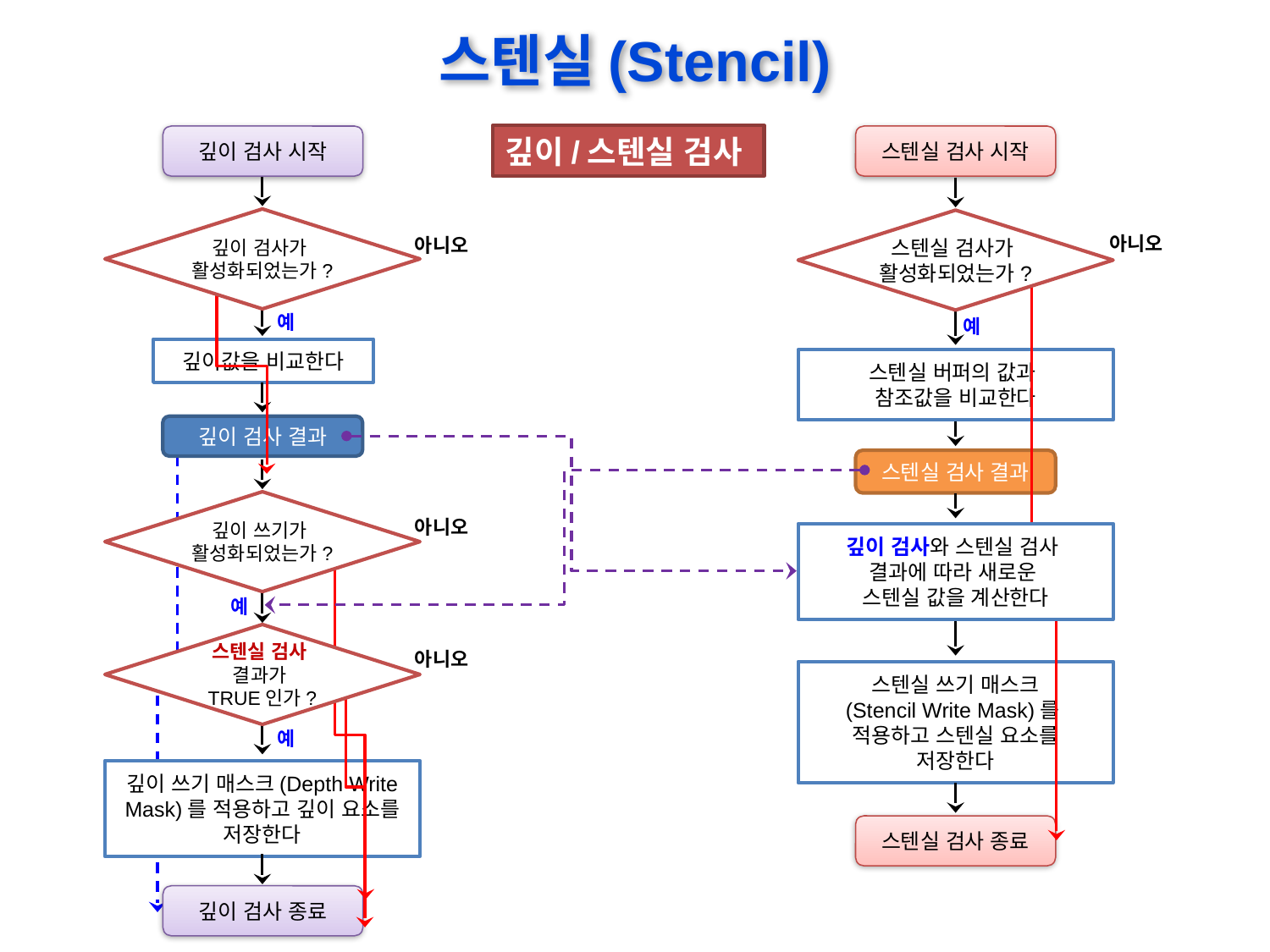

# 스텐실(Stencil)

깊이/스텐실 검사
깊이 검사 시작
스텐실 검사 시작
깊이 검사가
활성화되었는가?
스텐실 검사가
활성화되었는가?
아니오
아니오
예
예
깊이값을 비교한다
스텐실 버퍼의 값과
참조값을 비교한다
깊이 검사 결과
스텐실 검사 결과
깊이 쓰기가
활성화되었는가?
아니오
깊이 검사와 스텐실 검사
결과에 따라 새로운
스텐실 값을 계산한다
예
스텐실 검사
결과가
TRUE인가?
아니오
스텐실 쓰기 매스크
(Stencil Write Mask)를
적용하고 스텐실 요소를 저장한다
예
깊이 쓰기 매스크(Depth Write Mask)를 적용하고 깊이 요소를 저장한다
스텐실 검사 종료
깊이 검사 종료